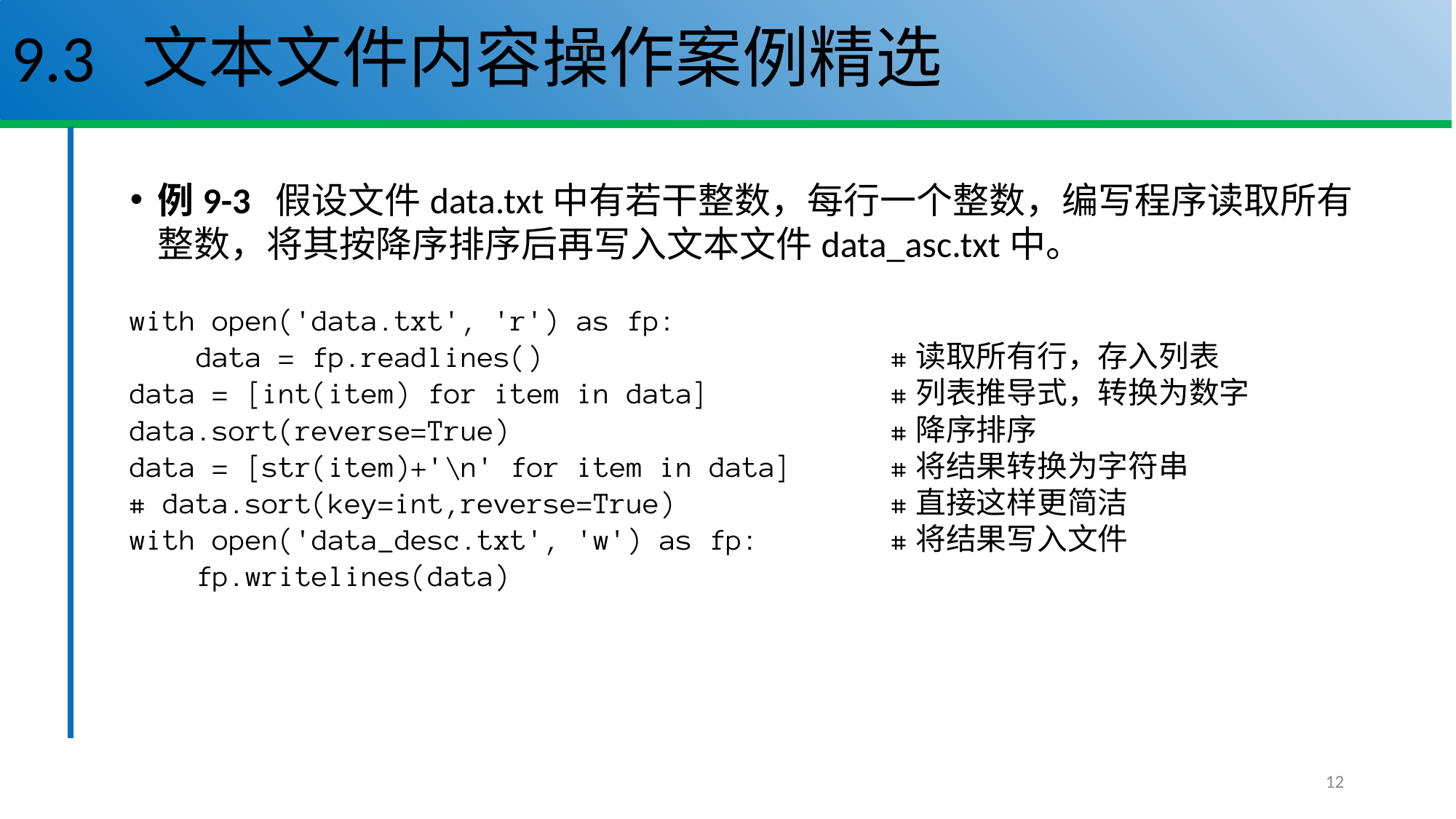

# 9.3  文本文件内容操作案例精选
例9-3  假设文件data.txt中有若干整数，每行一个整数，编写程序读取所有整数，将其按降序排序后再写入文本文件data_asc.txt中。

with open('data.txt', 'r') as fp:
    data = fp.readlines()                     #读取所有行，存入列表
data = [int(item) for item in data]           #列表推导式，转换为数字
data.sort(reverse=True)                       #降序排序
data = [str(item)+'\n' for item in data]      #将结果转换为字符串
# data.sort(key=int,reverse=True)             #直接这样更简洁
with open('data_desc.txt', 'w') as fp:        #将结果写入文件
    fp.writelines(data)
12